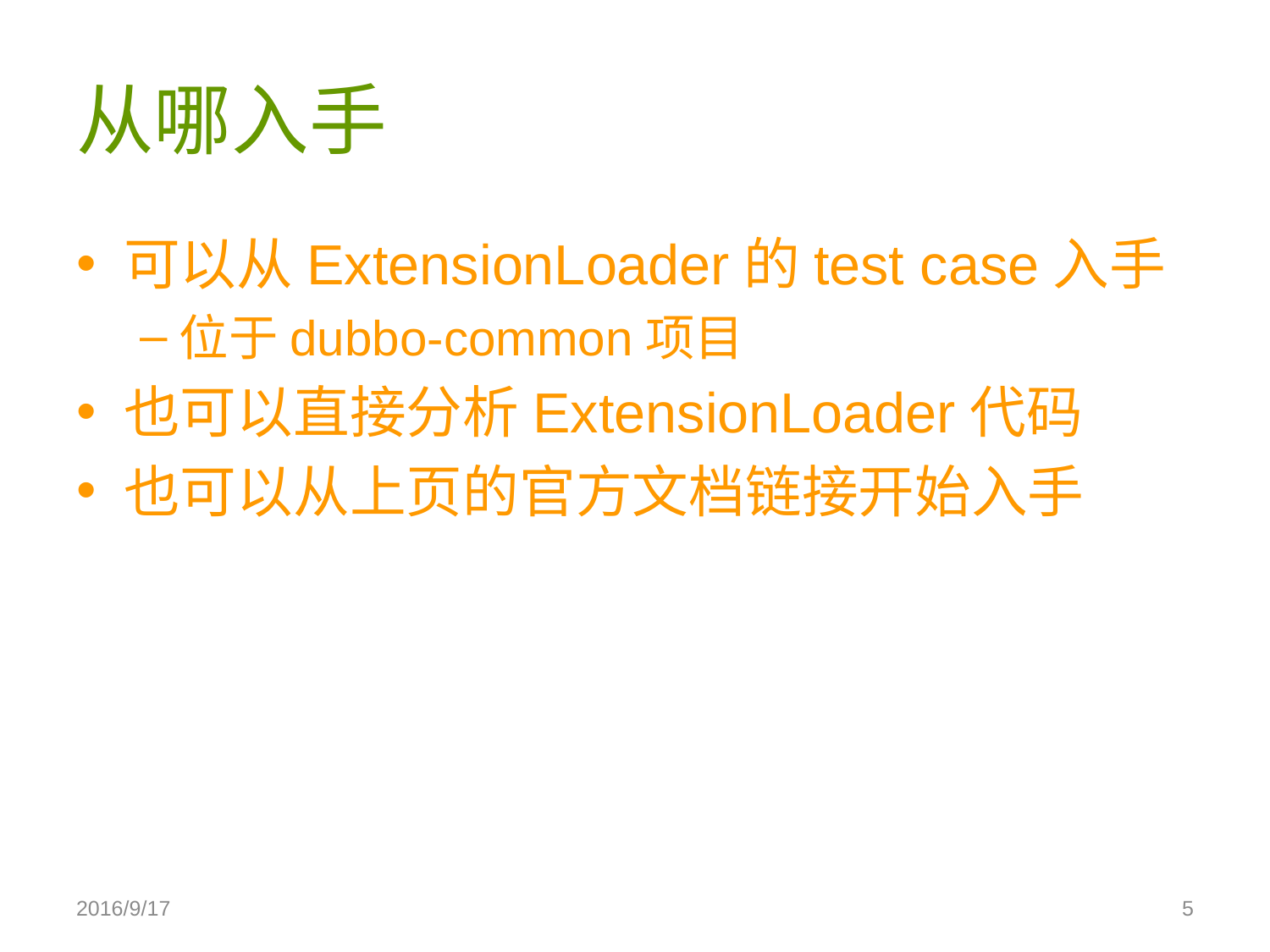

# 从哪入手
可以从ExtensionLoader的test case入手
位于dubbo-common项目
也可以直接分析ExtensionLoader代码
也可以从上页的官方文档链接开始入手
2016/9/17
5